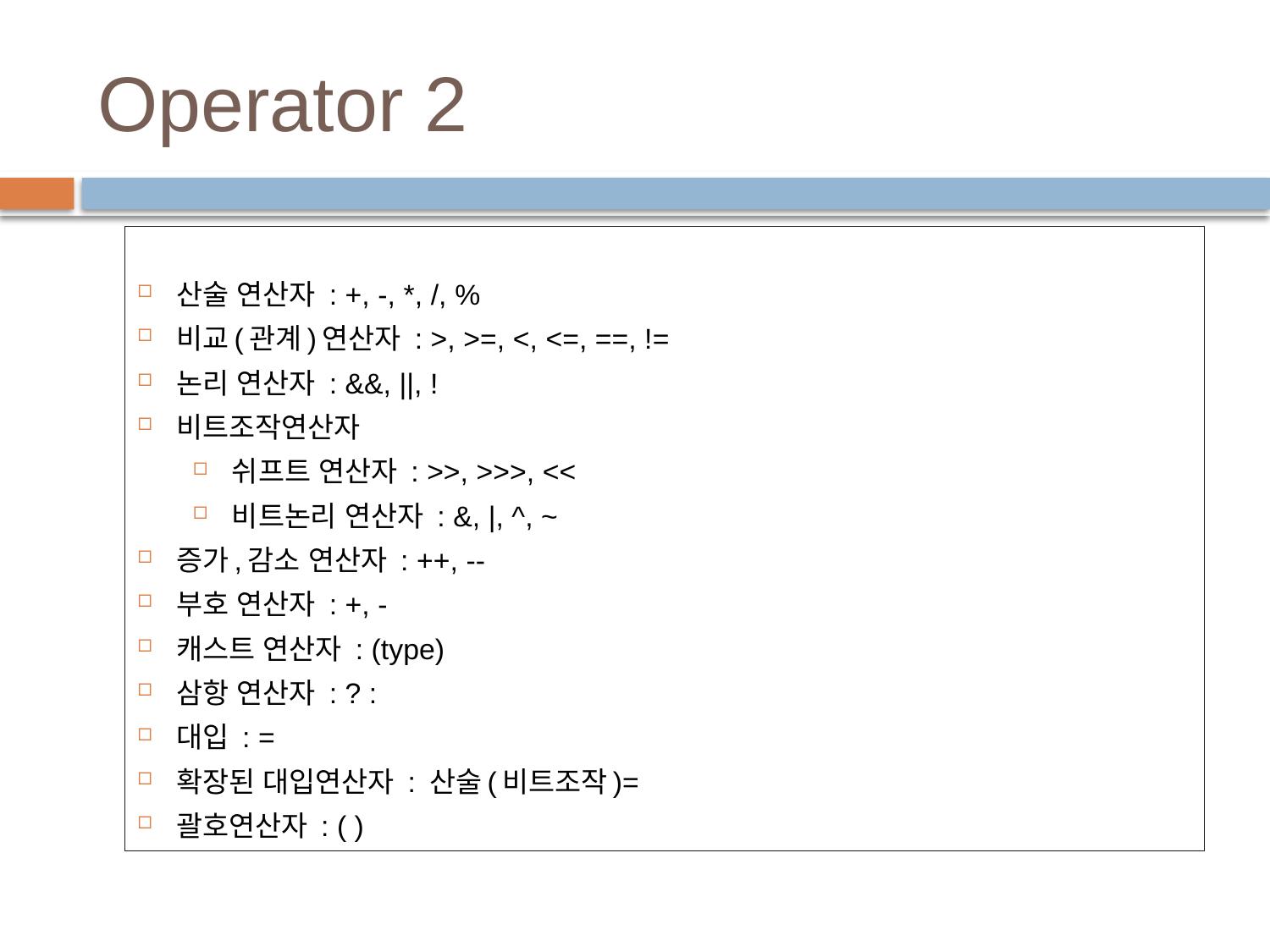

# Operator 2

산술 연산자 : +, -, *, /, %
비교(관계)연산자 : >, >=, <, <=, ==, !=
논리 연산자 : &&, ||, !
비트조작연산자
쉬프트 연산자 : >>, >>>, <<
비트논리 연산자 : &, |, ^, ~
증가,감소 연산자 : ++, --
부호 연산자 : +, -
캐스트 연산자 : (type)
삼항 연산자 : ? :
대입 : =
확장된 대입연산자 : 산술(비트조작)=
괄호연산자 : ( )